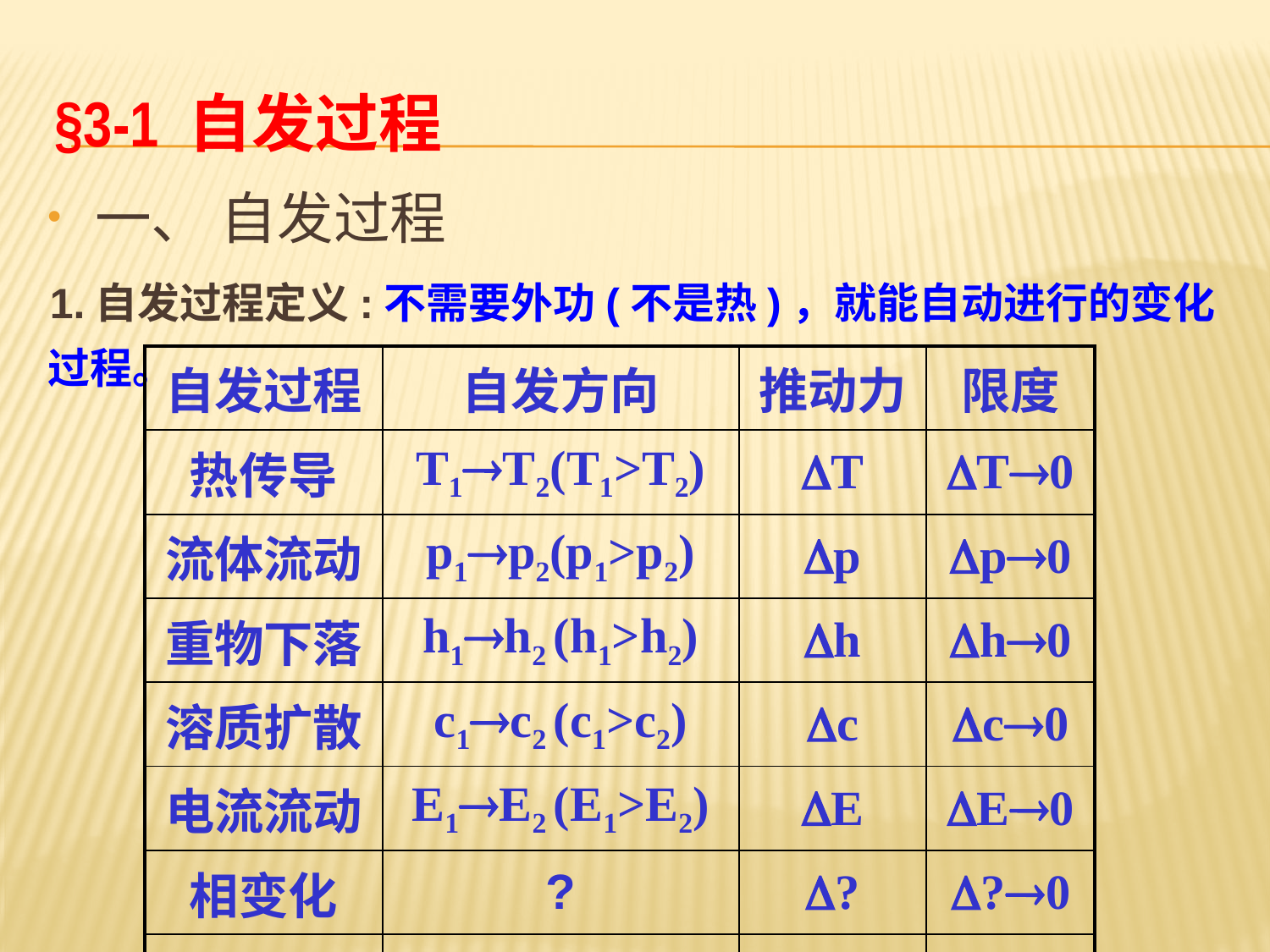

# §3-1 自发过程
一、 自发过程
1.自发过程定义:不需要外功(不是热)，就能自动进行的变化过程。
| 自发过程 | 自发方向 | 推动力 | 限度 |
| --- | --- | --- | --- |
| 热传导 | T1→T2(T1>T2) | ΔT | ΔT→0 |
| 流体流动 | p1→p2(p1>p2) | Δp | Δp→0 |
| 重物下落 | h1→h2 (h1>h2) | Δh | Δh→0 |
| 溶质扩散 | c1→c2 (c1>c2) | Δc | Δc→0 |
| 电流流动 | E1→E2 (E1>E2) | ΔE | ΔE→0 |
| 相变化 | ? | Δ? | Δ?→0 |
| 化学变化 | ? | Δ? | Δ?→0 |